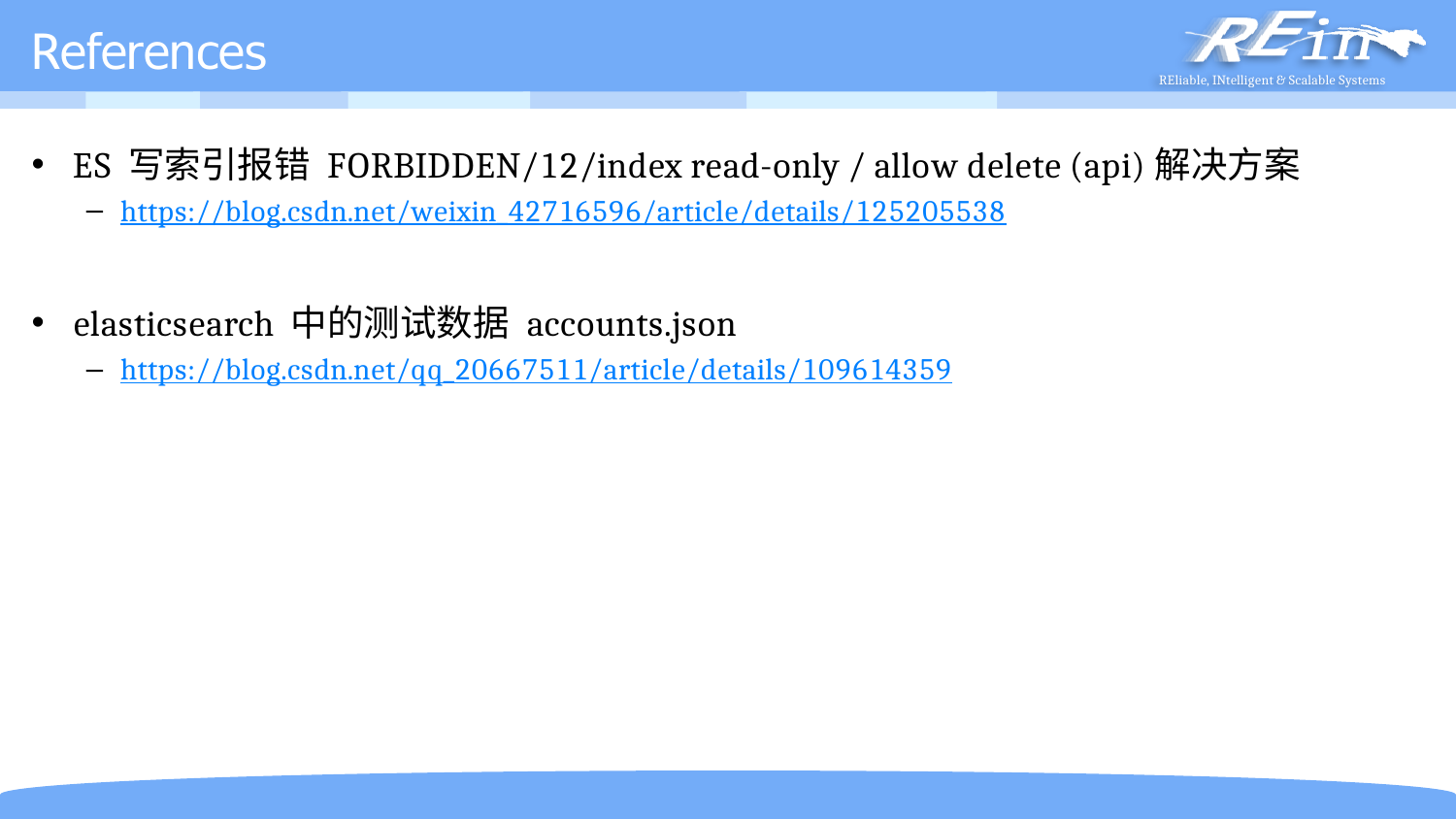

# References
ES 写索引报错 FORBIDDEN/12/index read-only / allow delete (api)解决方案
https://blog.csdn.net/weixin_42716596/article/details/125205538

elasticsearch 中的测试数据 accounts.json
https://blog.csdn.net/qq_20667511/article/details/109614359
63